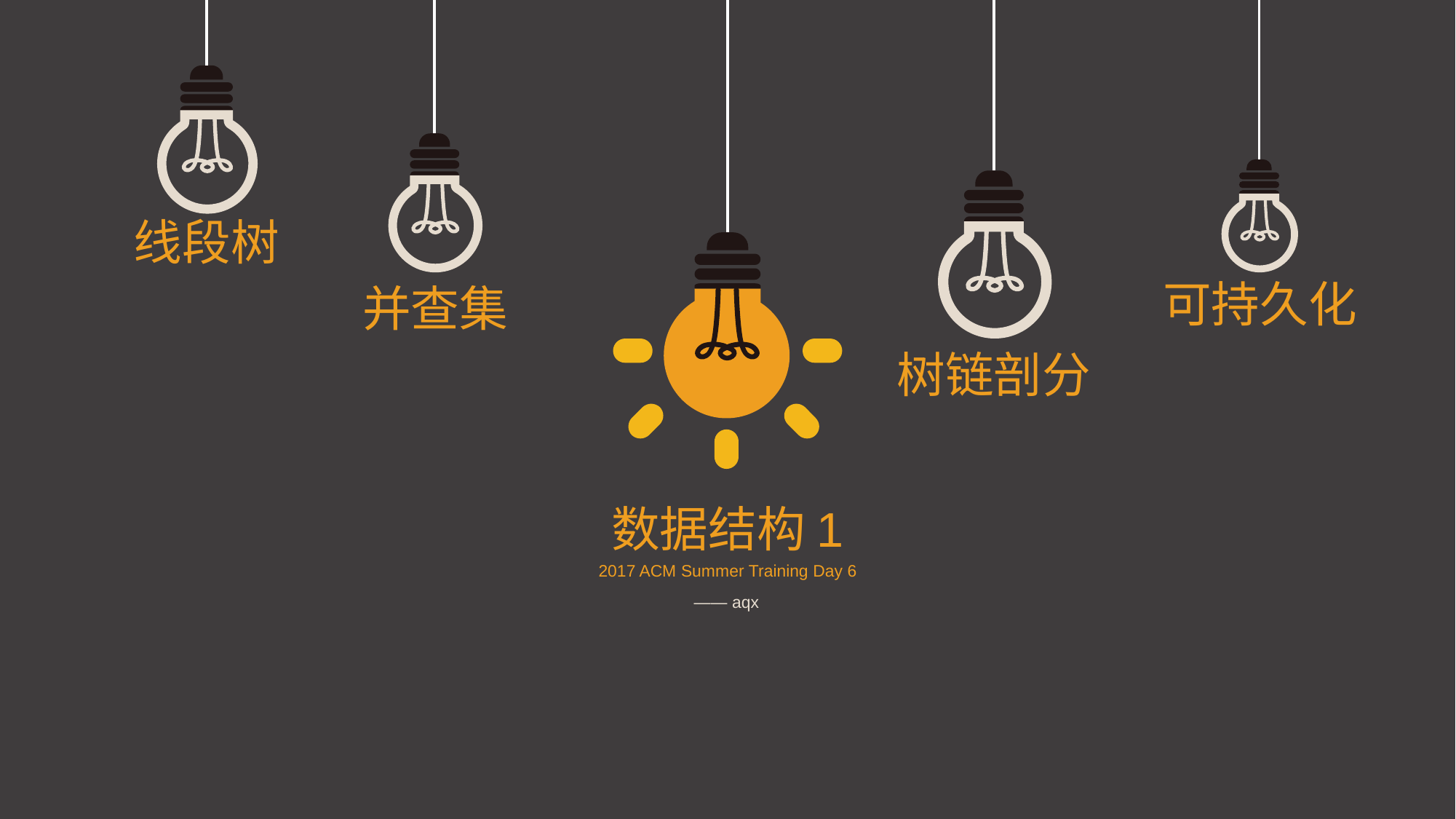

线段树
可持久化
并查集
树链剖分
数据结构1
2017 ACM Summer Training Day 6
—— aqx